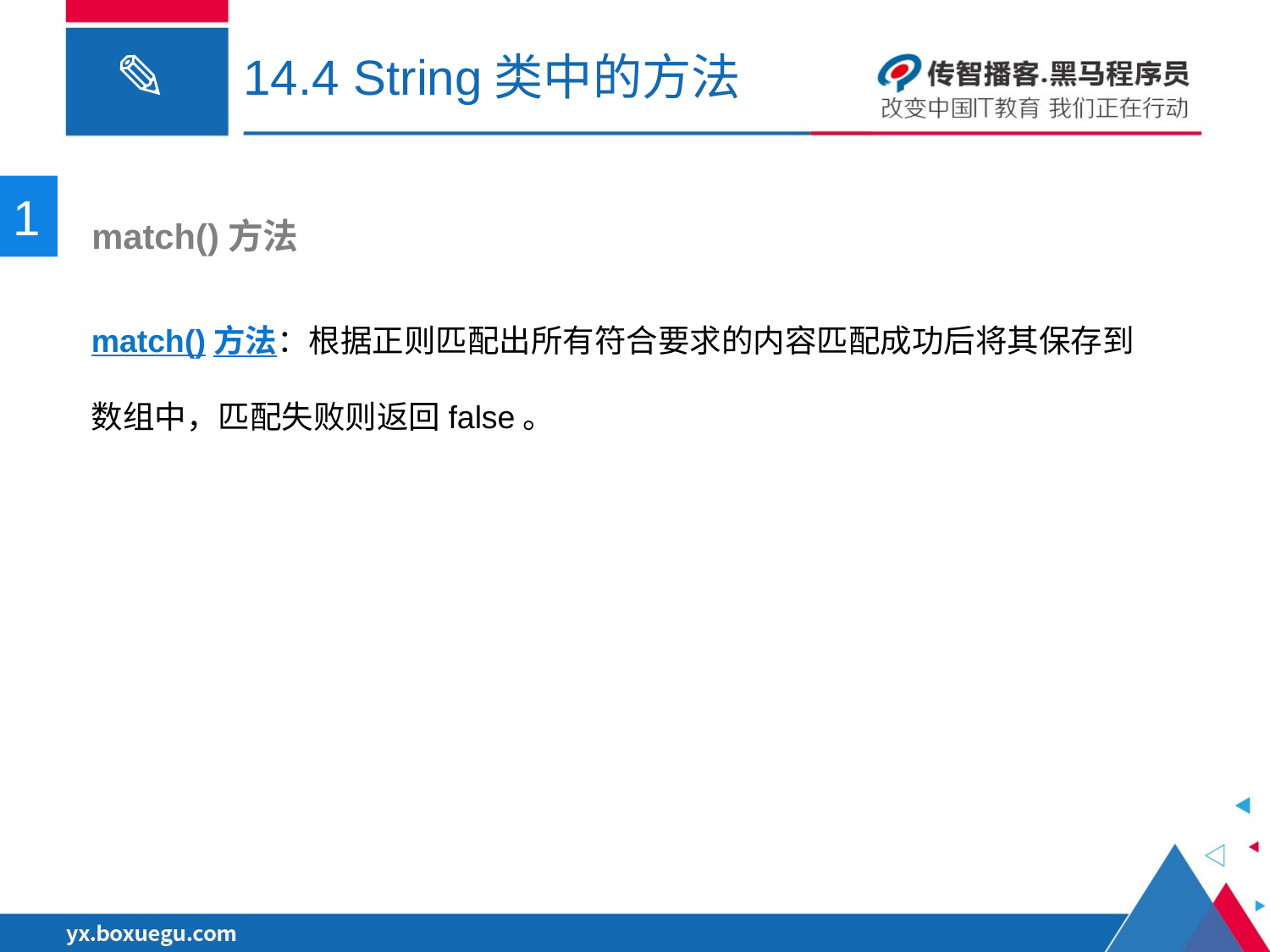

# 14.4 String类中的方法

1
  match()方法
match()方法：根据正则匹配出所有符合要求的内容匹配成功后将其保存到数组中，匹配失败则返回false。